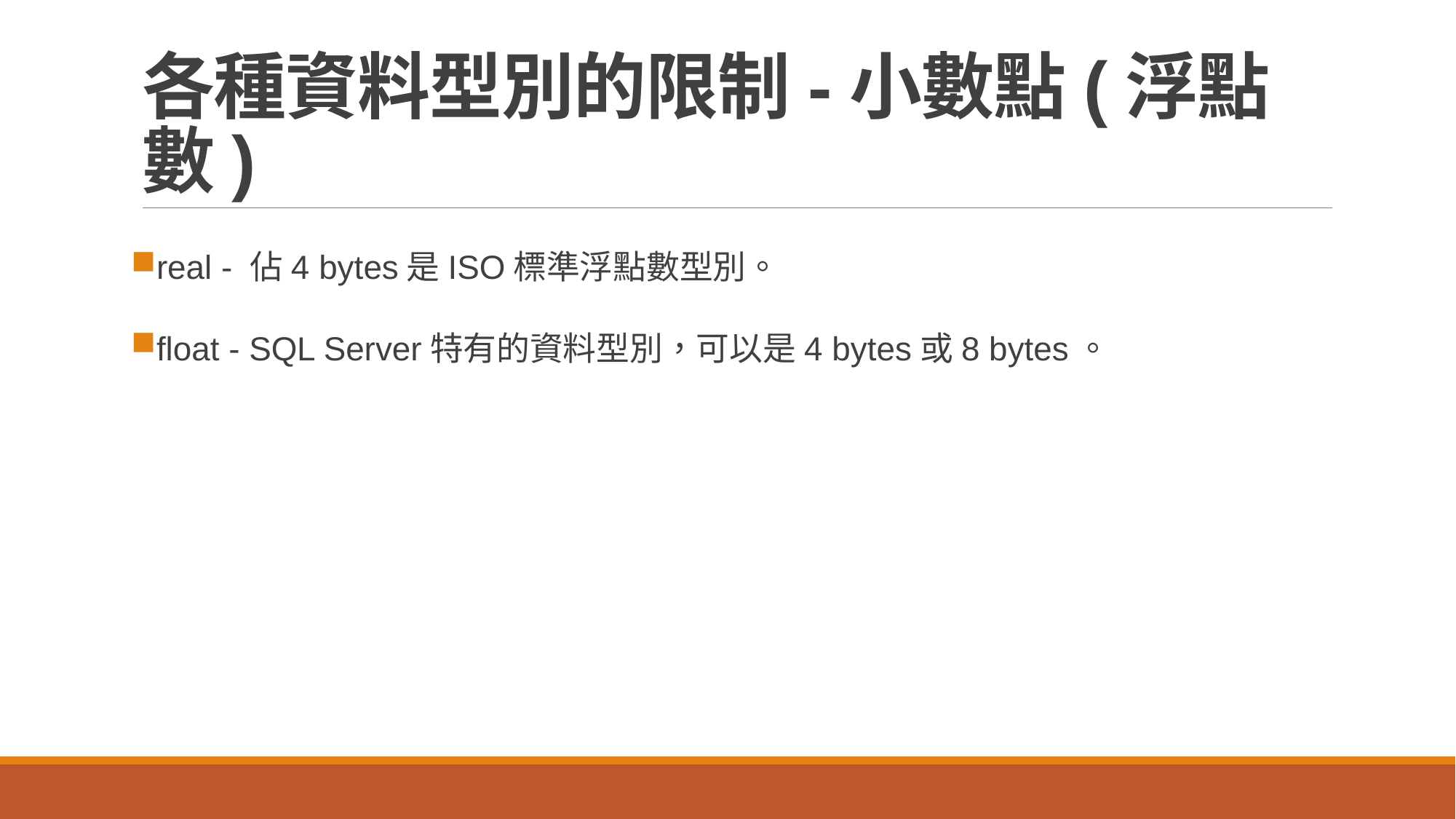

# 各種資料型別的限制-小數點(浮點數)
real - 佔4 bytes是ISO標準浮點數型別。
float - SQL Server特有的資料型別，可以是4 bytes或8 bytes。